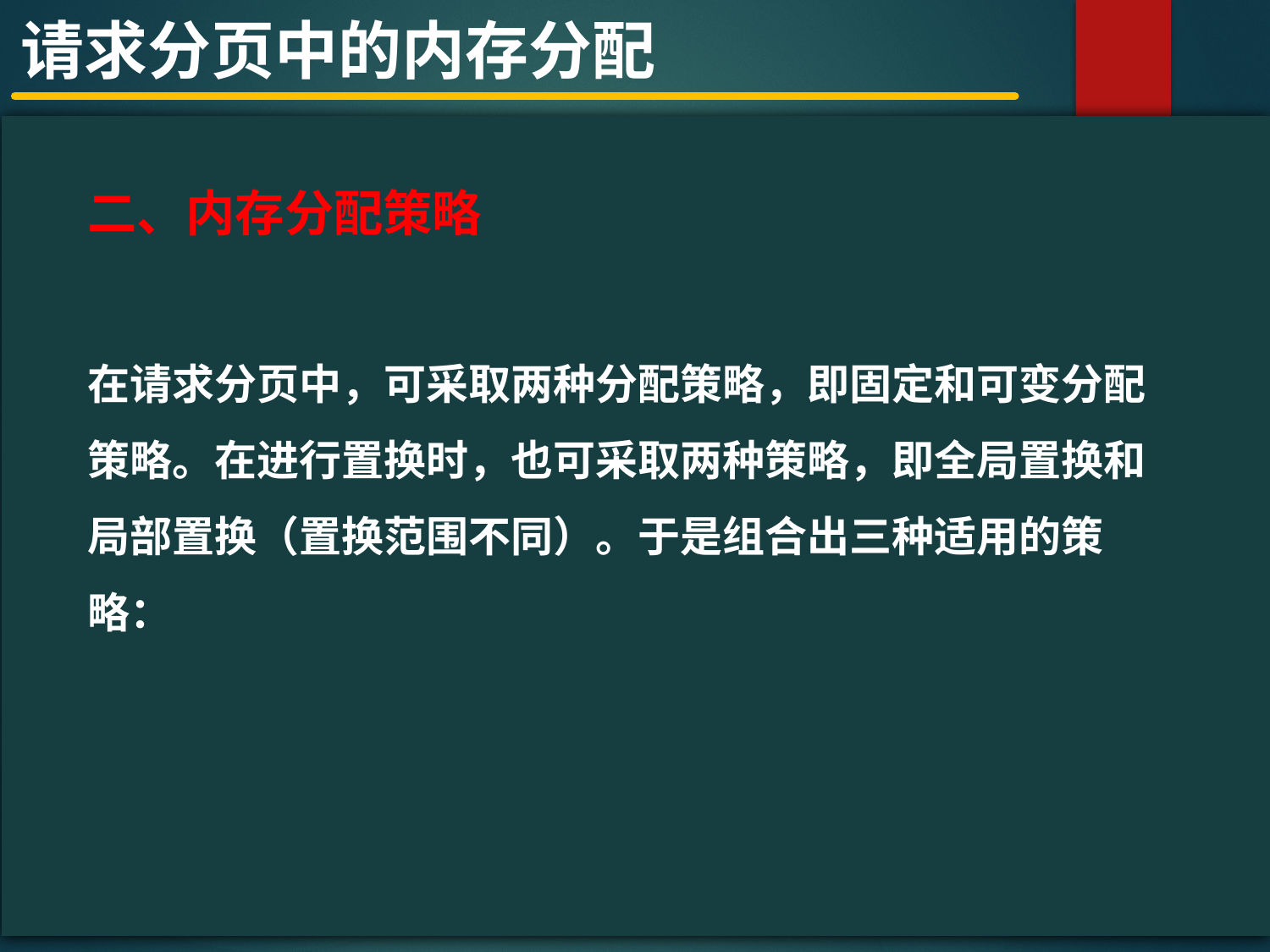

请求分页中的内存分配
#
二、内存分配策略
在请求分页中，可采取两种分配策略，即固定和可变分配策略。在进行置换时，也可采取两种策略，即全局置换和局部置换（置换范围不同）。于是组合出三种适用的策略：